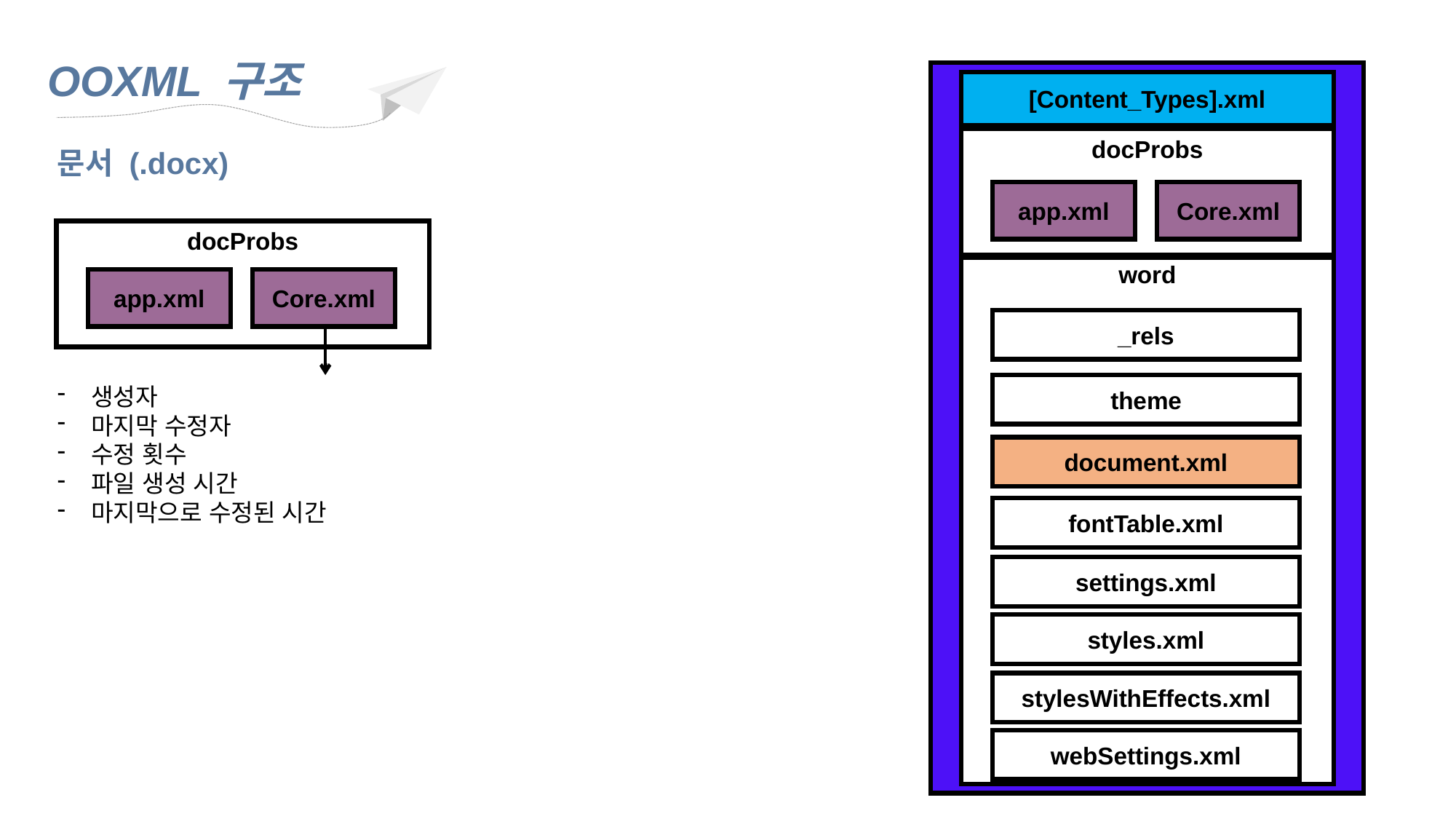

OOXML 구조

[Content_Types].xml
docProbs

Core.xml
app.xml

word

_rels
theme
document.xml
fontTable.xml
settings.xml
styles.xml
stylesWithEffects.xml
webSettings.xml

문서 (.docx)

생성자
마지막 수정자
수정 횟수
파일 생성 시간
마지막으로 수정된 시간
docProbs

Core.xml
app.xml